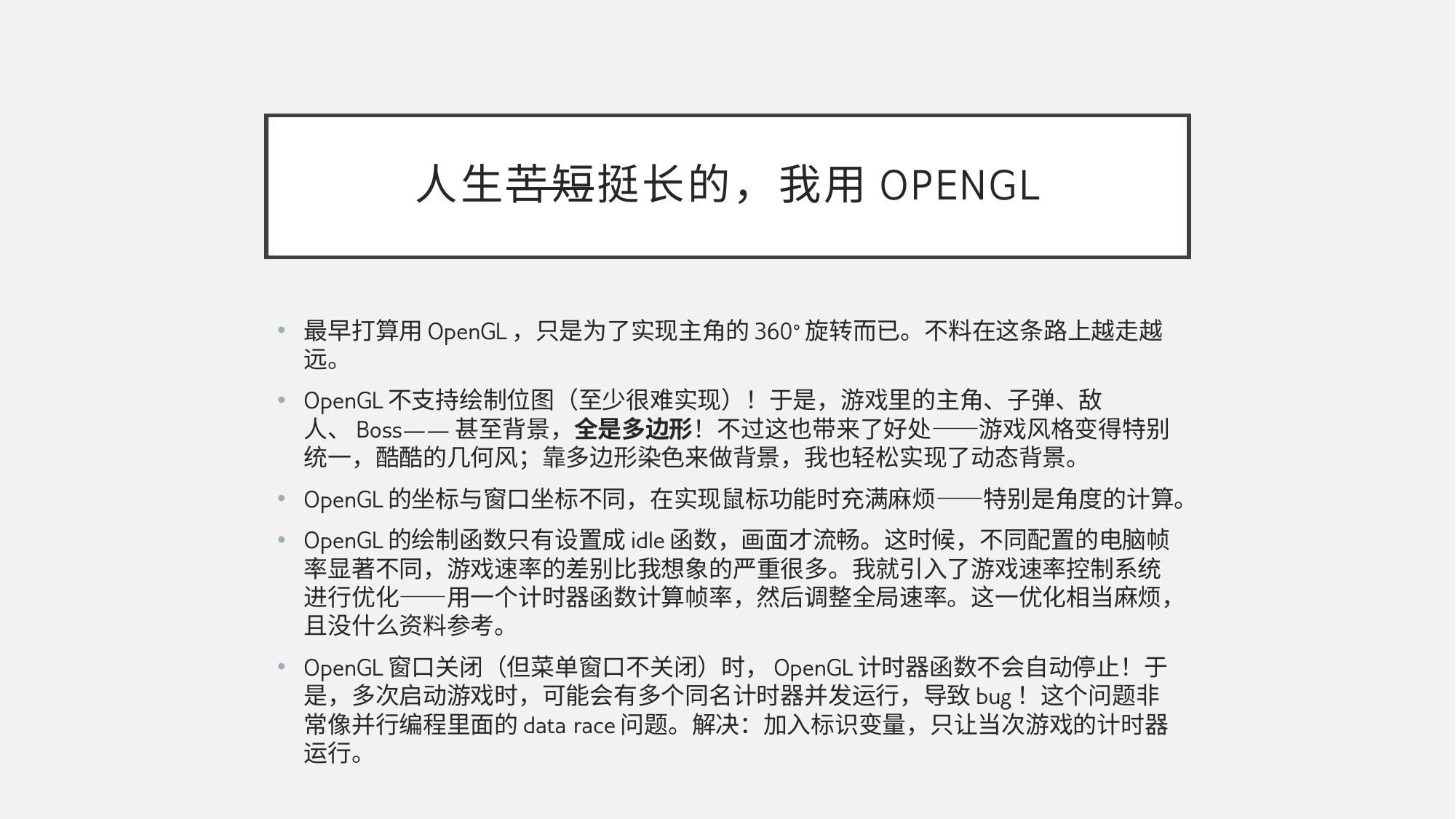

# 人生苦短挺长的，我用OpenGL
最早打算用OpenGL，只是为了实现主角的360°旋转而已。不料在这条路上越走越远。
OpenGL不支持绘制位图（至少很难实现）！于是，游戏里的主角、子弹、敌人、Boss——甚至背景，全是多边形！不过这也带来了好处——游戏风格变得特别统一，酷酷的几何风；靠多边形染色来做背景，我也轻松实现了动态背景。
OpenGL的坐标与窗口坐标不同，在实现鼠标功能时充满麻烦——特别是角度的计算。
OpenGL的绘制函数只有设置成idle函数，画面才流畅。这时候，不同配置的电脑帧率显著不同，游戏速率的差别比我想象的严重很多。我就引入了游戏速率控制系统进行优化——用一个计时器函数计算帧率，然后调整全局速率。这一优化相当麻烦，且没什么资料参考。
OpenGL窗口关闭（但菜单窗口不关闭）时，OpenGL计时器函数不会自动停止！于是，多次启动游戏时，可能会有多个同名计时器并发运行，导致bug！这个问题非常像并行编程里面的data race问题。解决：加入标识变量，只让当次游戏的计时器运行。